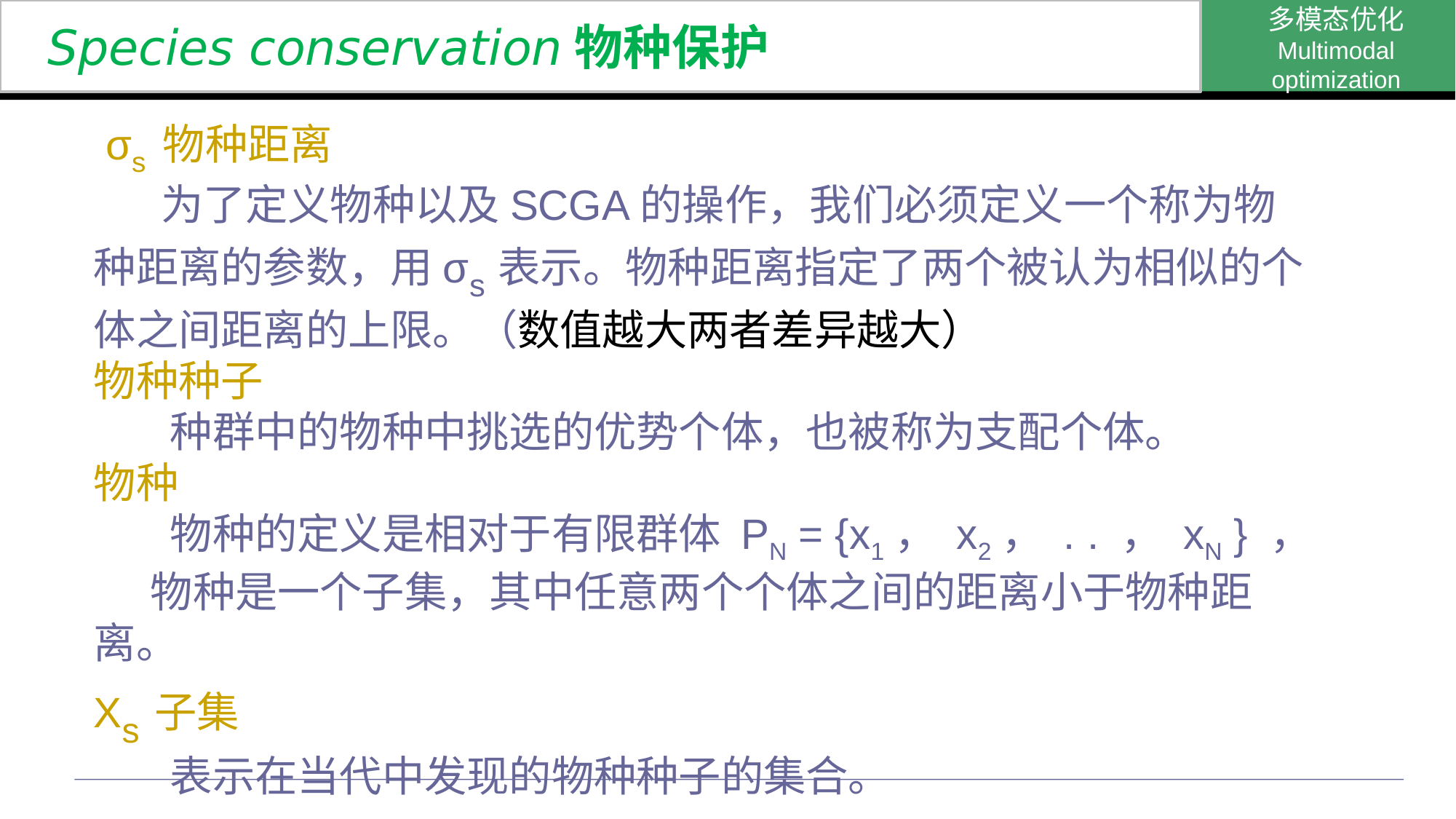

多模态优化
Multimodal optimization
# Species conservation物种保护
 σs 物种距离
      为了定义物种以及SCGA的操作，我们必须定义一个称为物种距离的参数，用σs表示。物种距离指定了两个被认为相似的个体之间距离的上限。（数值越大两者差异越大）
物种种子
       种群中的物种中挑选的优势个体，也被称为支配个体。
物种
       物种的定义是相对于有限群体 PN = {x1， x2， . . ， xN } ，       物种是一个子集，其中任意两个个体之间的距离小于物种距离。
Xs子集
       表示在当代中发现的物种种子的集合。